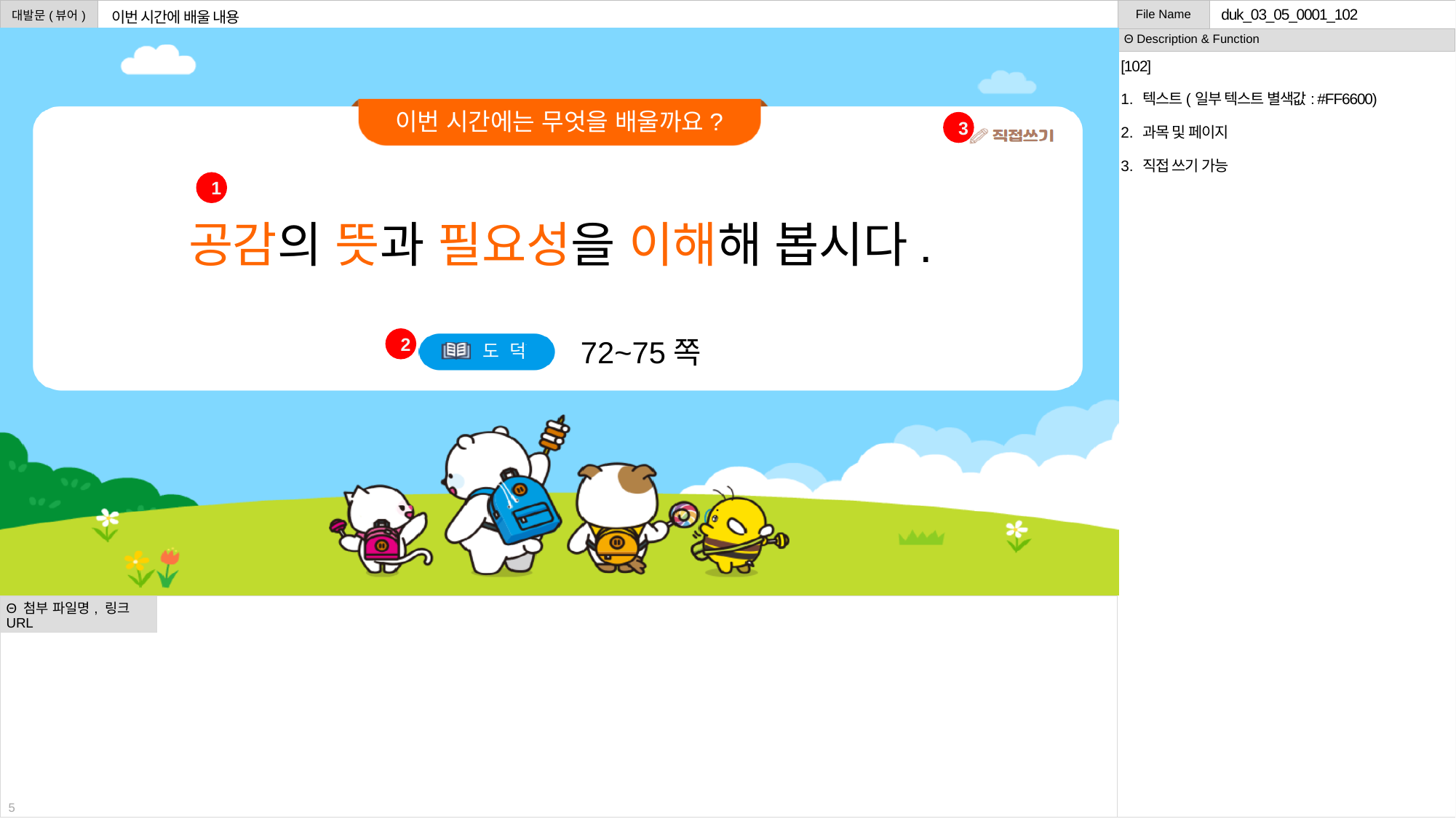

duk_03_05_0001_102
이번 시간에 배울 내용
[102]
텍스트(일부 텍스트 별색값: #FF6600)
과목 및 페이지
직접 쓰기 가능
3
공감의 뜻과 필요성을 이해해 봅시다.
1
72~75쪽
2